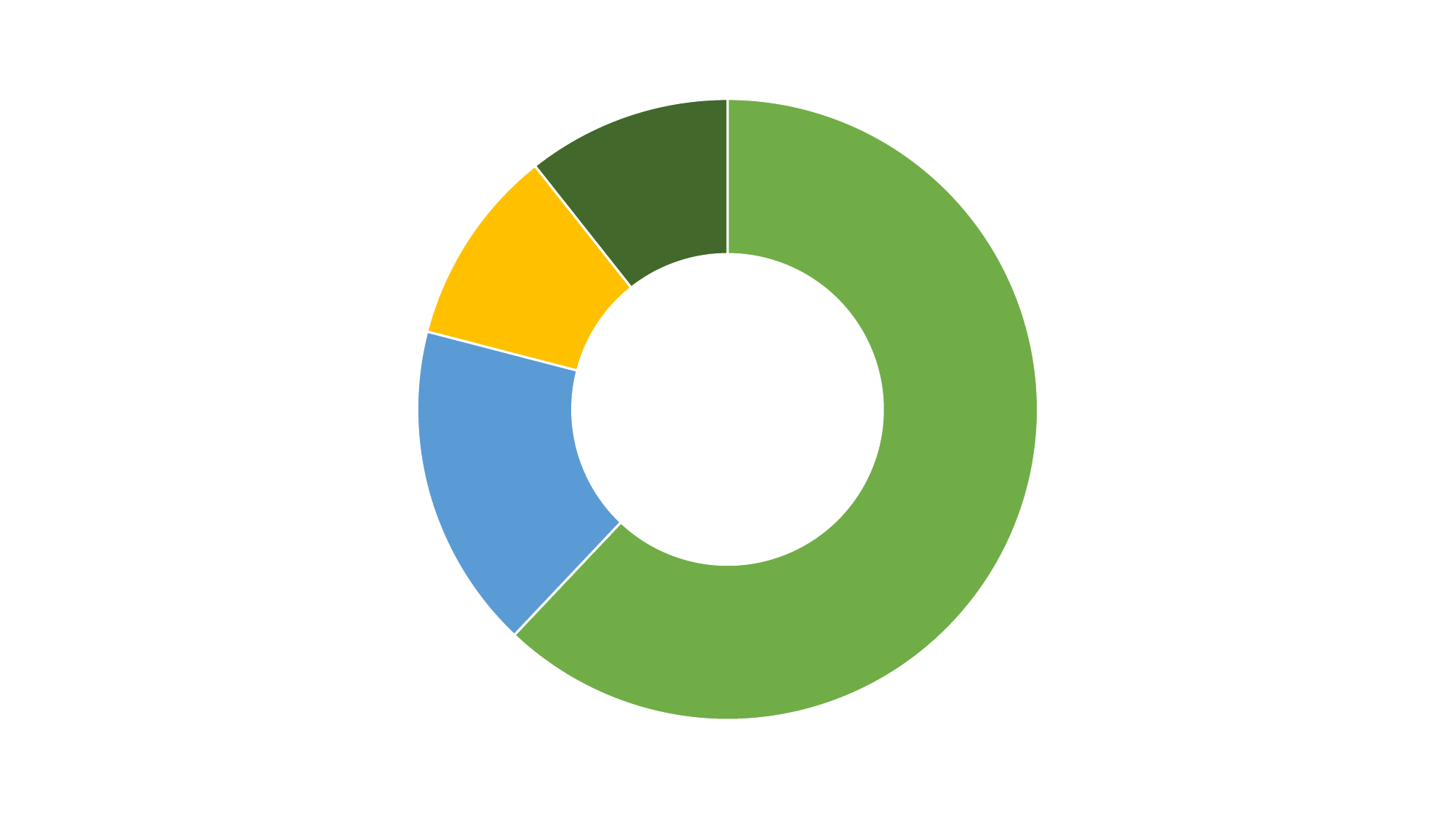

### Chart

| Category | 수익 (단위:원) |
|---|---|
| 마이크로소프트 | 920635.6 |
| Apple | 251915.21 |
| 삼성전자우 | 153000.0 |
| 넷마블 | 158000.0 |